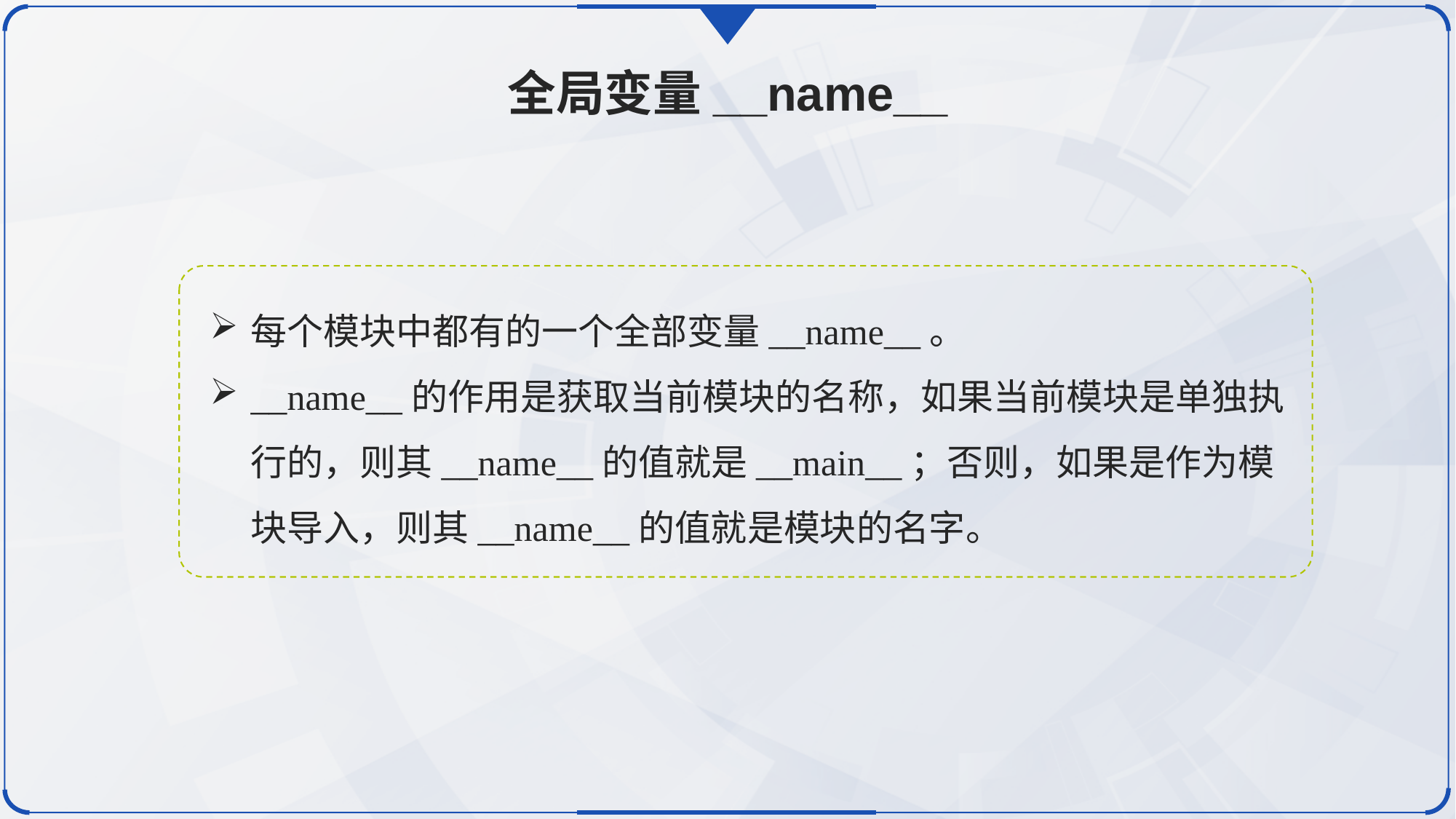

全局变量__name__

每个模块中都有的一个全部变量__name__。
__name__的作用是获取当前模块的名称，如果当前模块是单独执行的，则其__name__的值就是__main__；否则，如果是作为模块导入，则其__name__的值就是模块的名字。